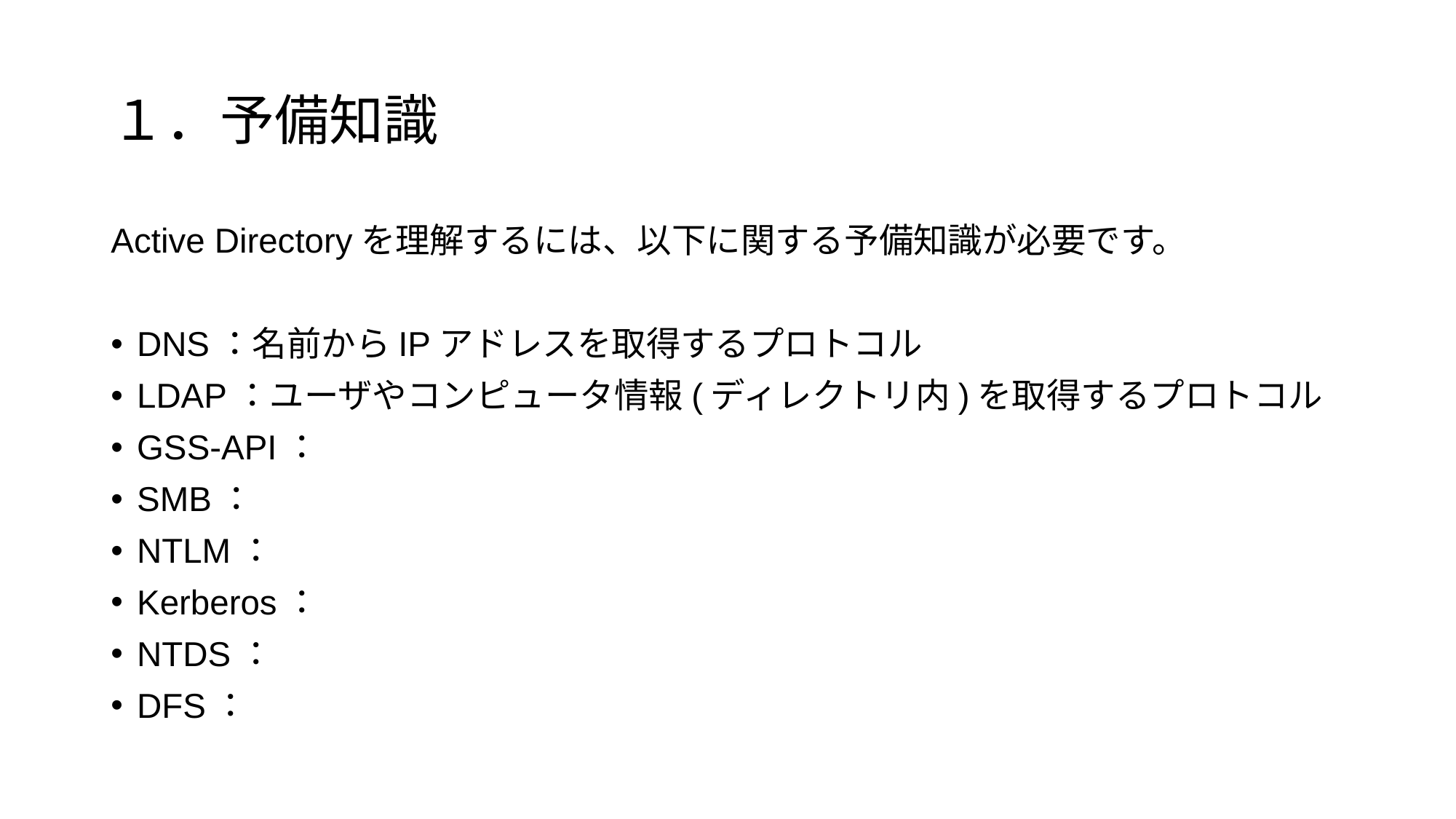

# １．予備知識
Active Directoryを理解するには、以下に関する予備知識が必要です。

DNS：名前からIPアドレスを取得するプロトコル
LDAP：ユーザやコンピュータ情報(ディレクトリ内)を取得するプロトコル
GSS-API：
SMB：
NTLM：
Kerberos：
NTDS：
DFS：